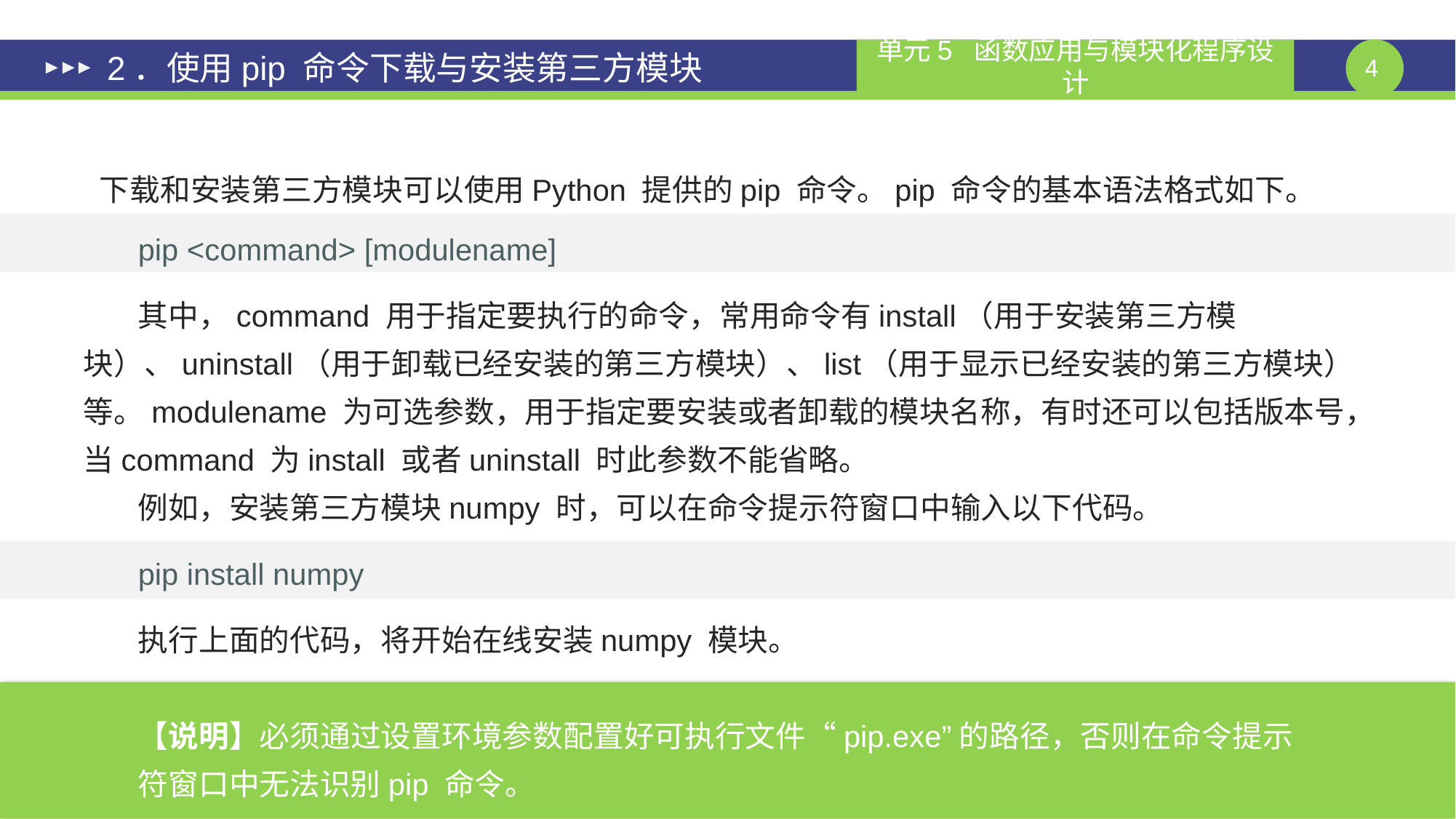

# 2．使用pip 命令下载与安装第三方模块
下载和安装第三方模块可以使用Python 提供的pip 命令。pip 命令的基本语法格式如下。

pip <command> [modulename]

其中，command 用于指定要执行的命令，常用命令有install（用于安装第三方模块）、uninstall（用于卸载已经安装的第三方模块）、list（用于显示已经安装的第三方模块）等。modulename 为可选参数，用于指定要安装或者卸载的模块名称，有时还可以包括版本号，当command 为install 或者uninstall 时此参数不能省略。
例如，安装第三方模块numpy 时，可以在命令提示符窗口中输入以下代码。

pip install numpy

执行上面的代码，将开始在线安装numpy 模块。

【说明】必须通过设置环境参数配置好可执行文件“pip.exe”的路径，否则在命令提示
符窗口中无法识别pip 命令。